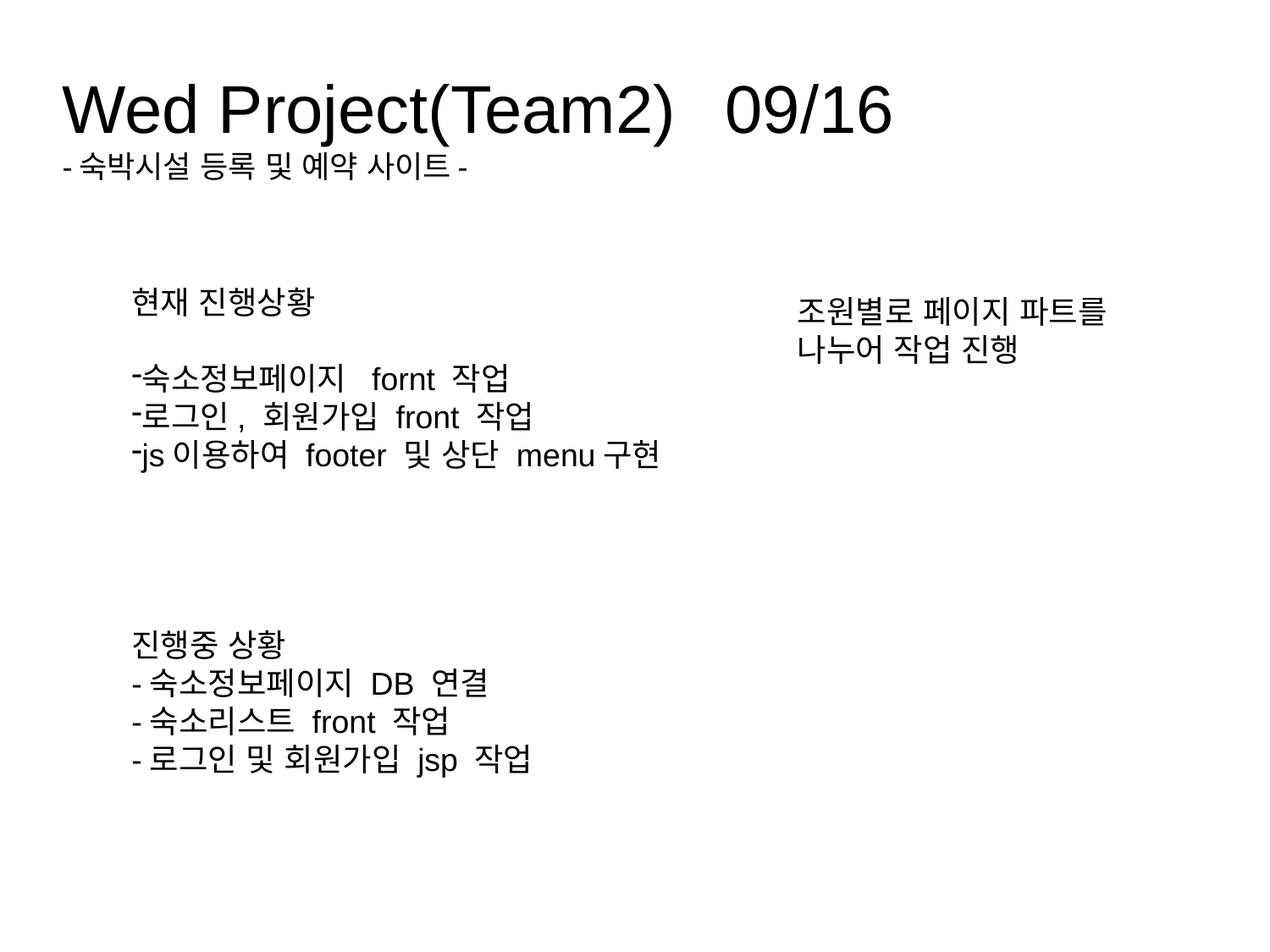

# Wed Project(Team2)	09/16
-숙박시설 등록 및 예약 사이트-

현재 진행상황

숙소정보페이지  fornt 작업
로그인, 회원가입 front 작업
js이용하여 footer 및 상단 menu구현

진행중 상황
-숙소정보페이지 DB 연결
-숙소리스트 front 작업
-로그인 및 회원가입 jsp 작업

조원별로 페이지 파트를 나누어 작업 진행